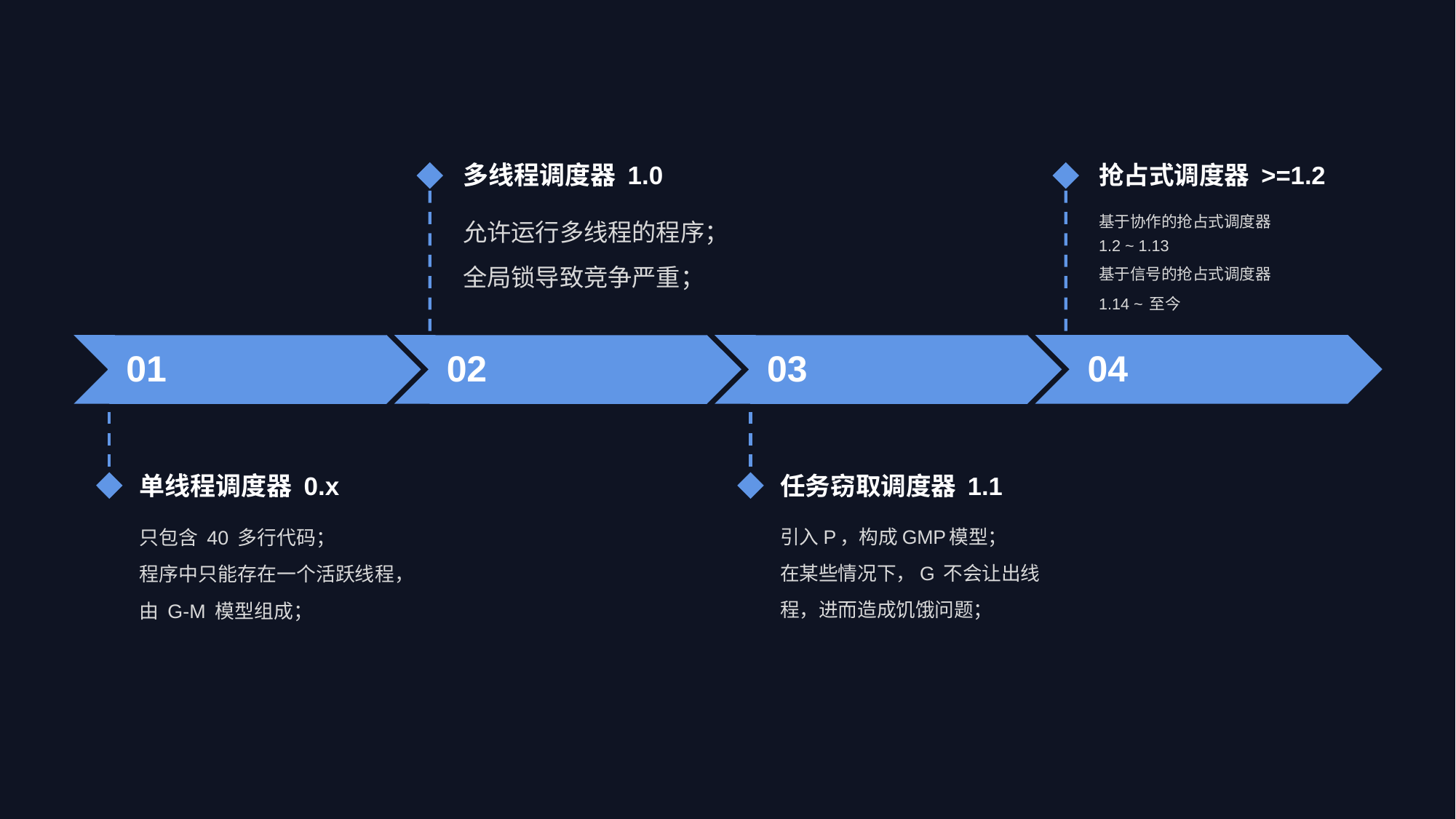

多线程调度器 1.0
抢占式调度器 >=1.2

允许运行多线程的程序；
全局锁导致竞争严重；
基于协作的抢占式调度器
1.2 ~ 1.13
基于信号的抢占式调度器
1.14 ~ 至今

04
02
03
01
单线程调度器 0.x
任务窃取调度器 1.1

只包含 40 多行代码；
程序中只能存在一个活跃线程，由 G-M 模型组成；
引入P，构成GMP模型；
在某些情况下，G 不会让出线程，进而造成饥饿问题；